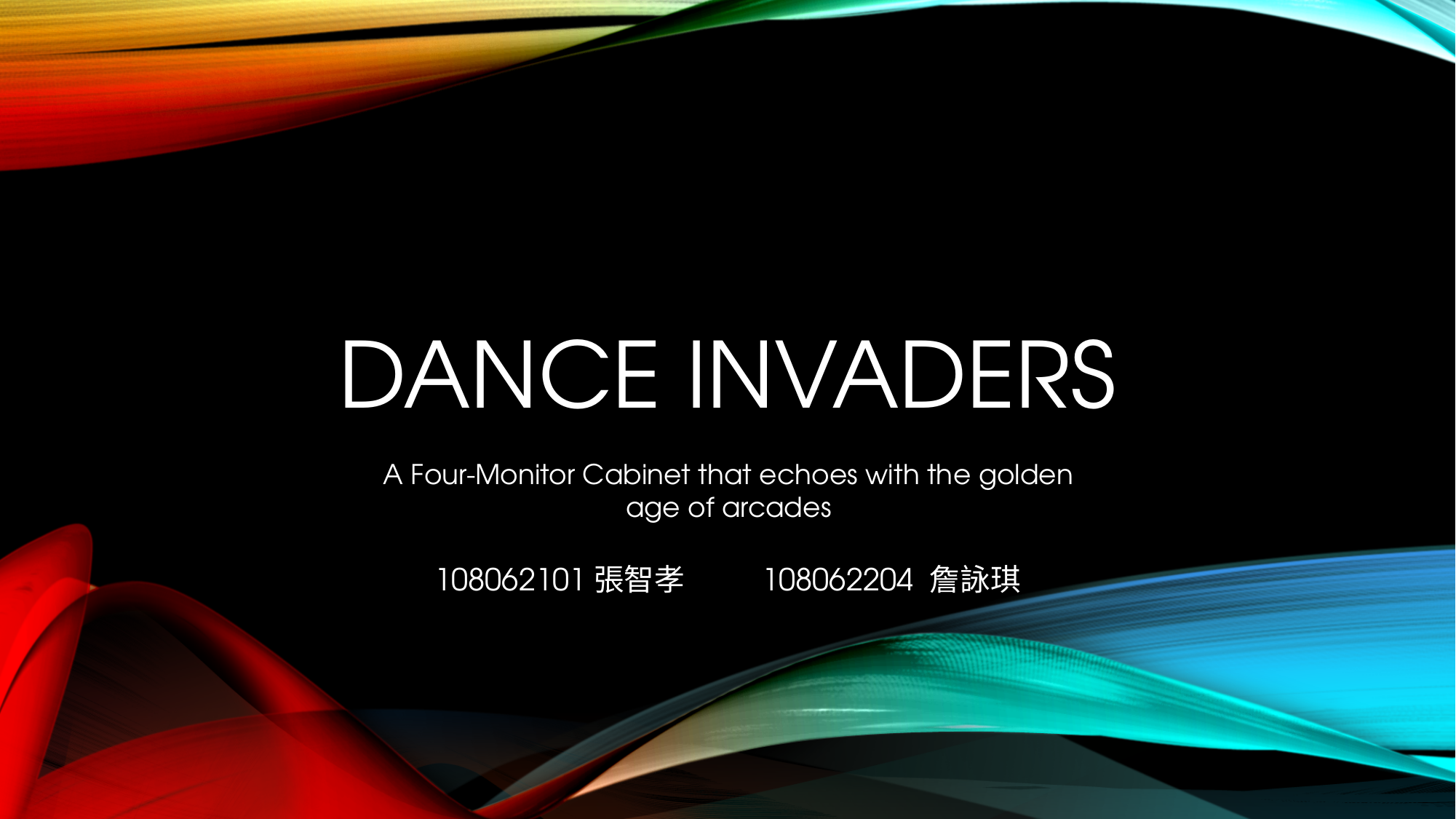

# Dance invaders
A Four-Monitor Cabinet that echoes with the golden age of arcades
108062101張智孝	108062204 詹詠琪